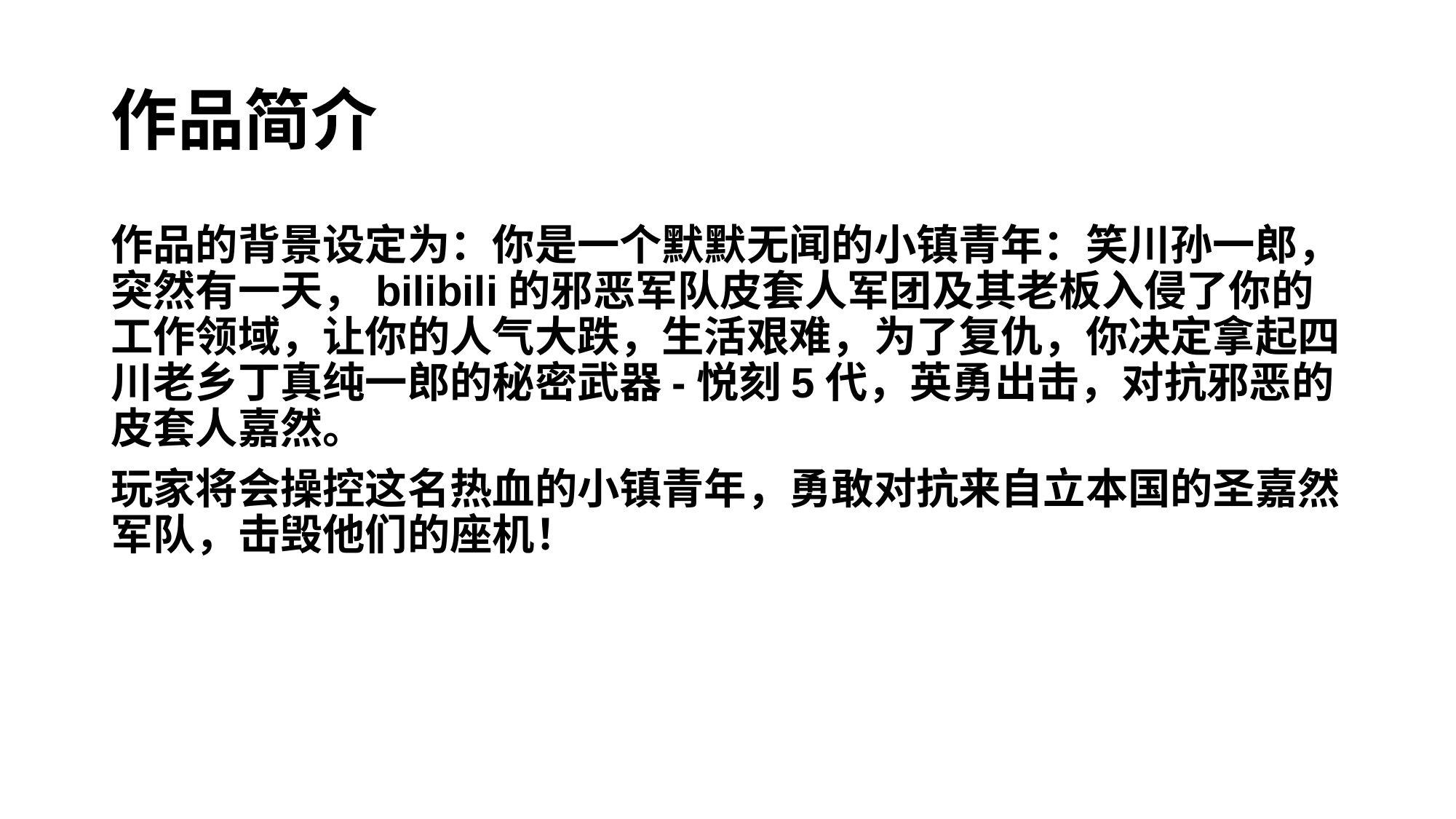

# 作品简介
作品的背景设定为：你是一个默默无闻的小镇青年：笑川孙一郎，突然有一天，bilibili的邪恶军队皮套人军团及其老板入侵了你的工作领域，让你的人气大跌，生活艰难，为了复仇，你决定拿起四川老乡丁真纯一郎的秘密武器-悦刻5代，英勇出击，对抗邪恶的皮套人嘉然。
玩家将会操控这名热血的小镇青年，勇敢对抗来自立本国的圣嘉然军队，击毁他们的座机！